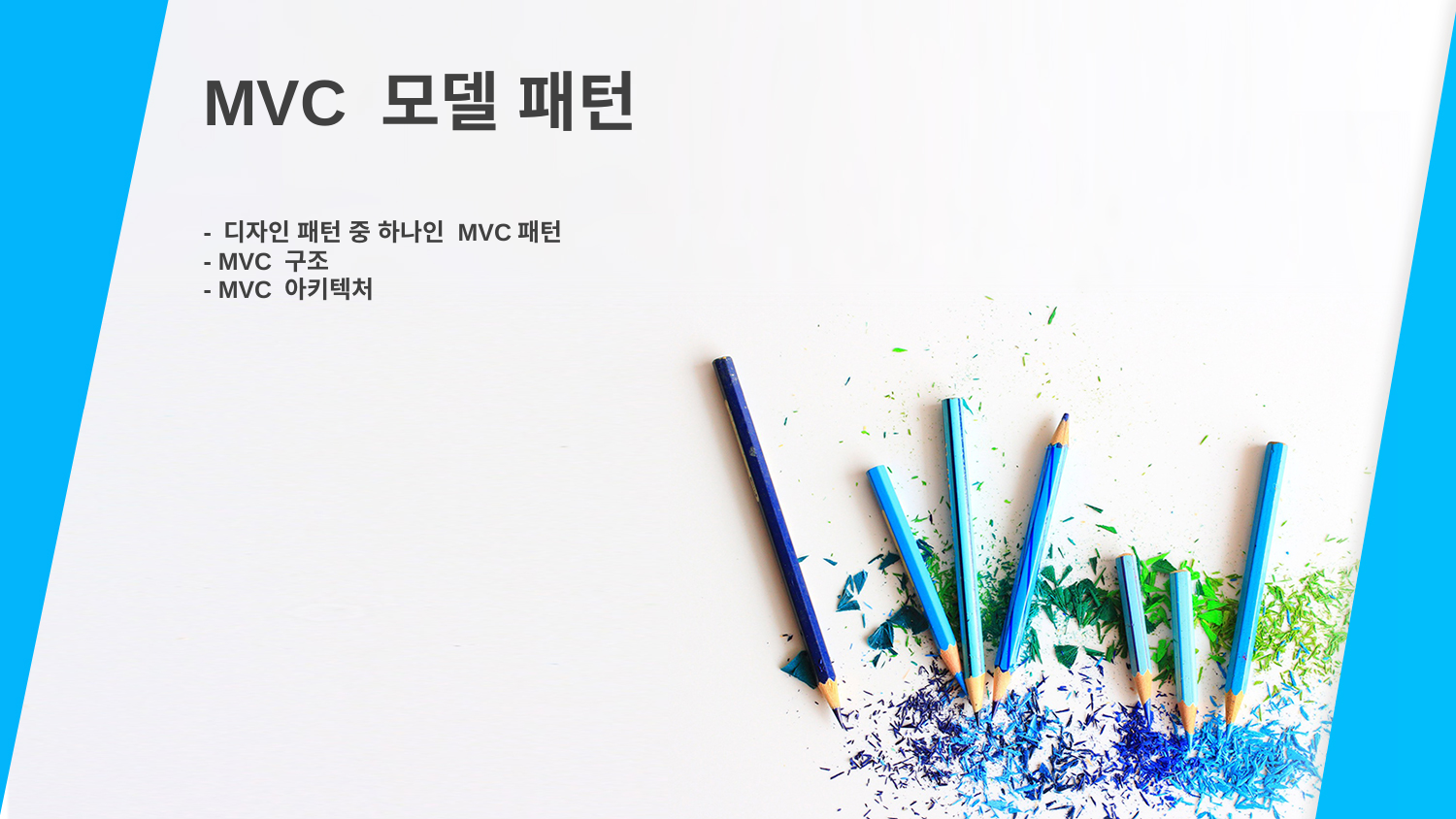

MVC 모델 패턴
- 디자인 패턴 중 하나인 MVC패턴
- MVC 구조
- MVC 아키텍처